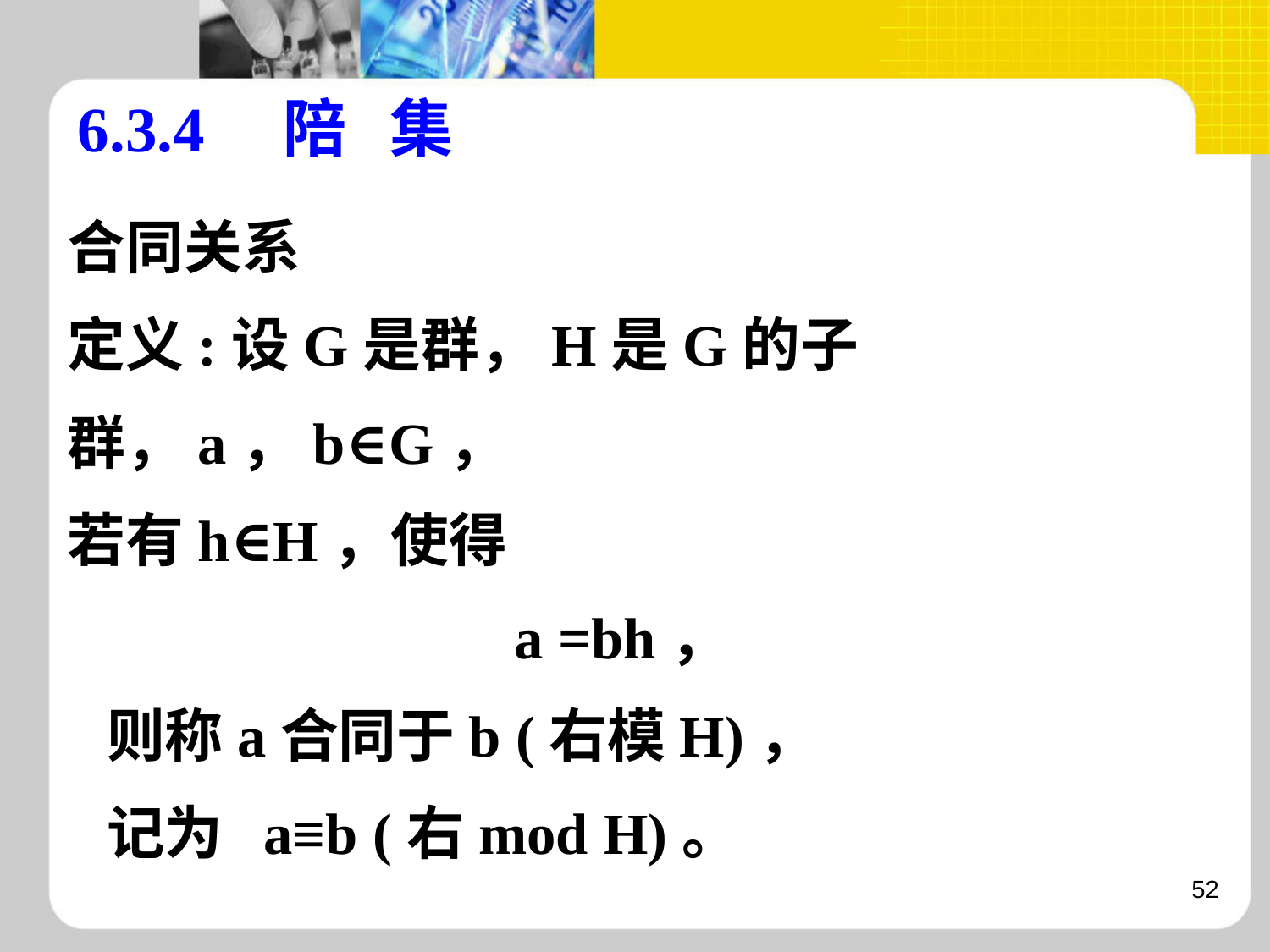

# 6.3.4    陪   集
合同关系
定义:设G是群，H是G的子群，a，b∈G，
若有h∈H，使得
                                 a =bh，
   则称a合同于b (右模H)，
   记为  a≡b (右mod H)。
52